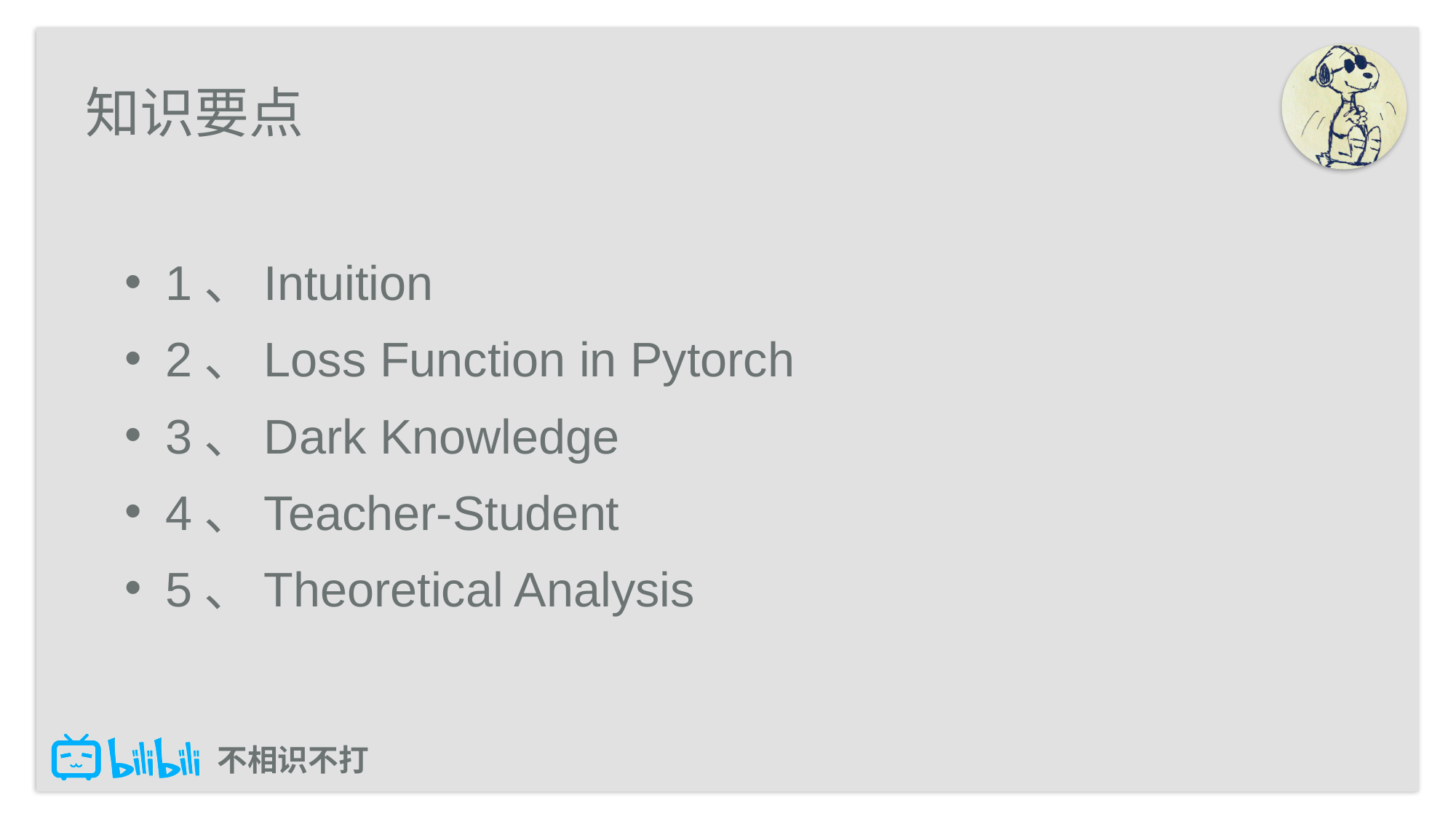

# 知识要点
1、Intuition
2、Loss Function in Pytorch
3、Dark Knowledge
4、Teacher-Student
5、Theoretical Analysis